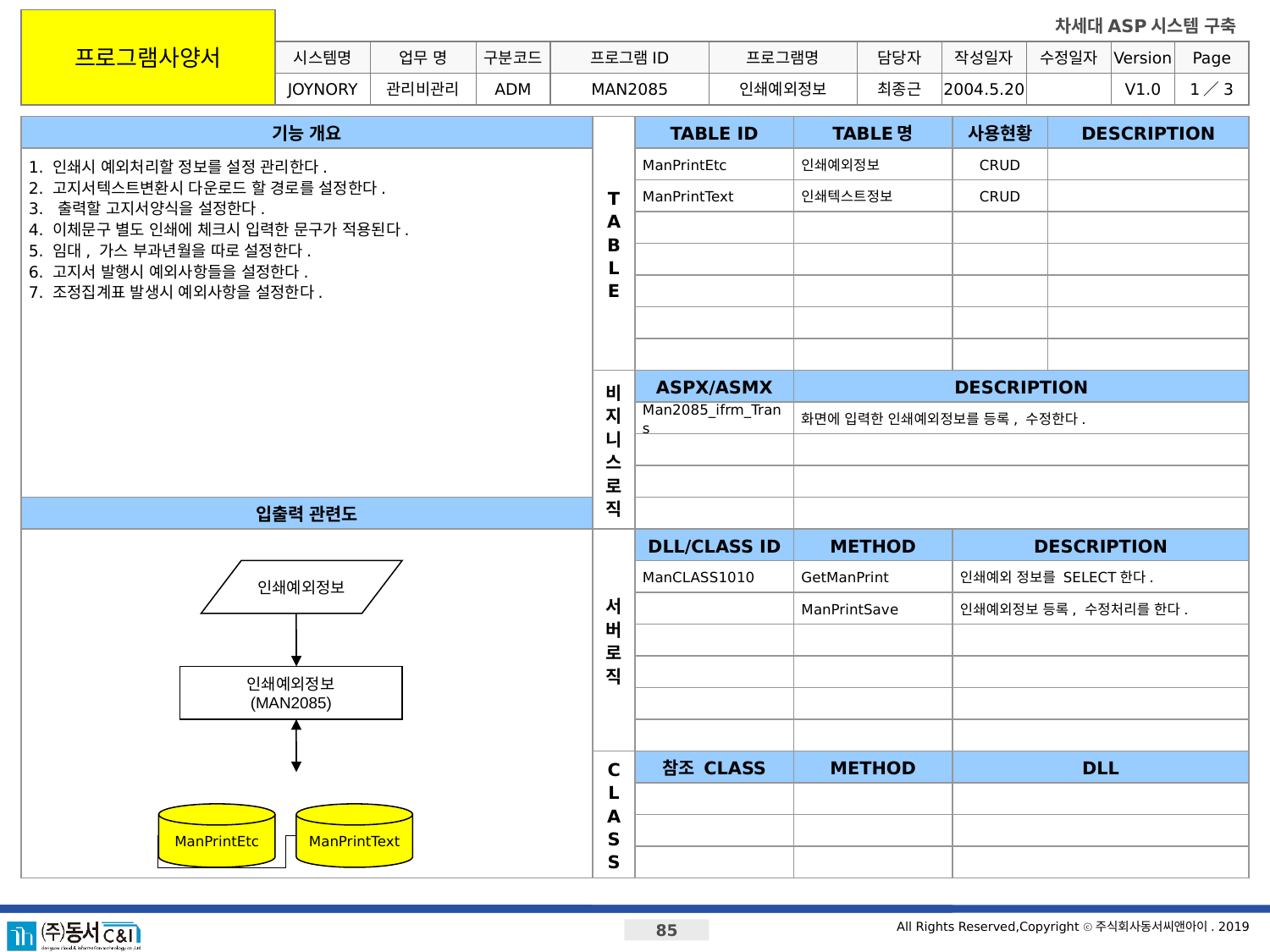

프로그램사양서
시스템명
업무 명
구분코드
프로그램ID
프로그램명
JOYNORY
관리비관리
ADM
MAN2085
인쇄예외정보
최종근
2004.5.20

V1.0
1／3
기능 개요
T
A
B
L
E
TABLE ID
TABLE명
사용현황
DESCRIPTION
1. 인쇄시 예외처리할 정보를 설정 관리한다.
2. 고지서텍스트변환시 다운로드 할 경로를 설정한다.
3.  출력할 고지서양식을 설정한다.
4. 이체문구 별도 인쇄에 체크시 입력한 문구가 적용된다.
5. 임대, 가스 부과년월을 따로 설정한다.
6. 고지서 발행시 예외사항들을 설정한다.
7. 조정집계표 발생시 예외사항을 설정한다.

ManPrintEtc
인쇄예외정보
CRUD

ManPrintText
인쇄텍스트정보
CRUD

비지니스로직
ASPX/ASMX
DESCRIPTION
Man2085_ifrm_Trans
화면에 입력한 인쇄예외정보를 등록, 수정한다.

입출력 관련도

서버로직
DLL/CLASS ID
METHOD
DESCRIPTION
인쇄예외정보
ManCLASS1010
GetManPrint
인쇄예외 정보를 SELECT한다.

ManPrintSave
인쇄예외정보 등록, 수정처리를 한다.

인쇄예외정보
(MAN2085)

C
L
A
S
S
참조 CLASS
METHOD
DLL

ManPrintEtc
ManPrintText